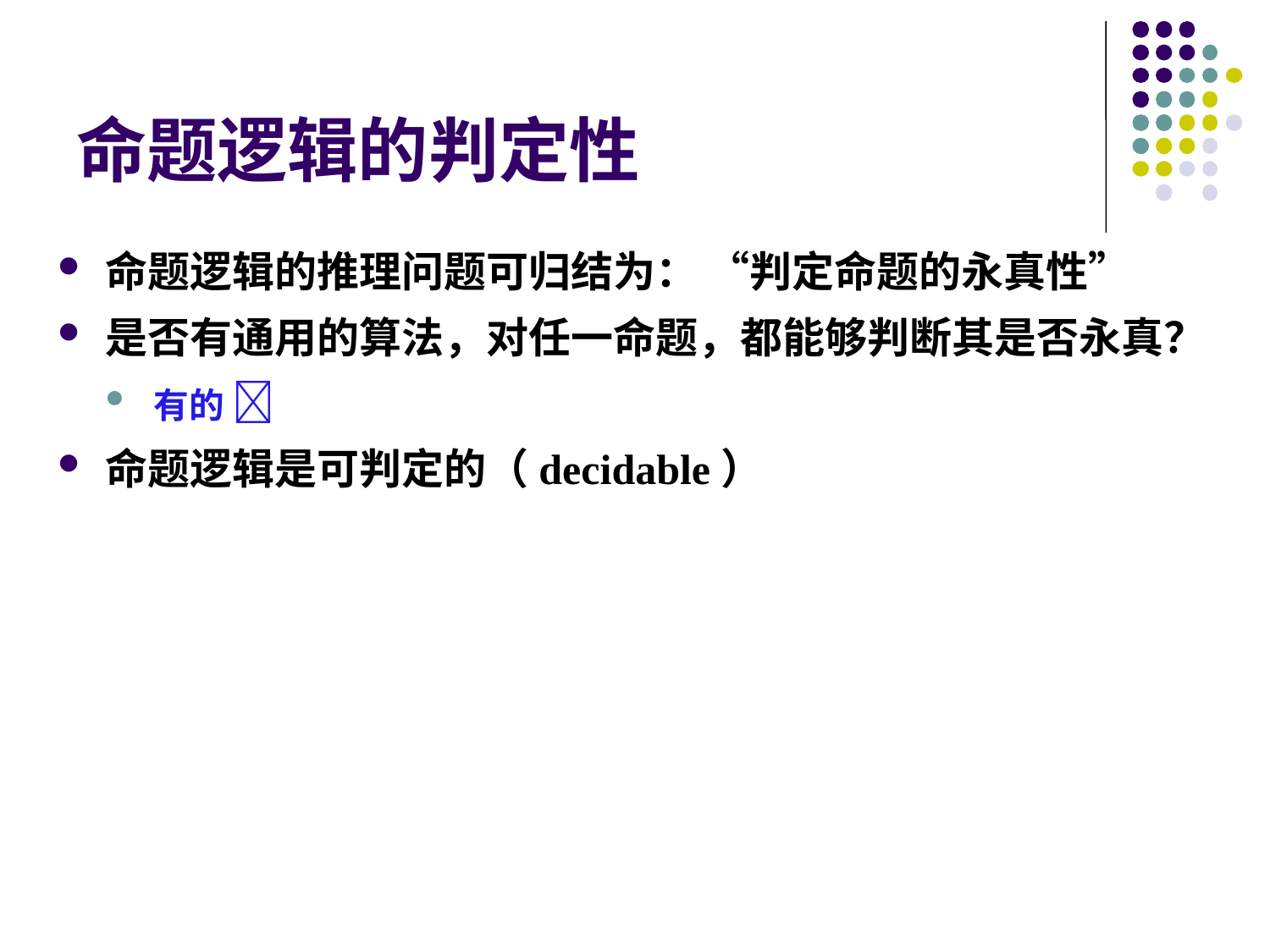

# 命题逻辑的判定性
命题逻辑的推理问题可归结为： “判定命题的永真性”
是否有通用的算法，对任一命题，都能够判断其是否永真？
有的 √
命题逻辑是可判定的（decidable）